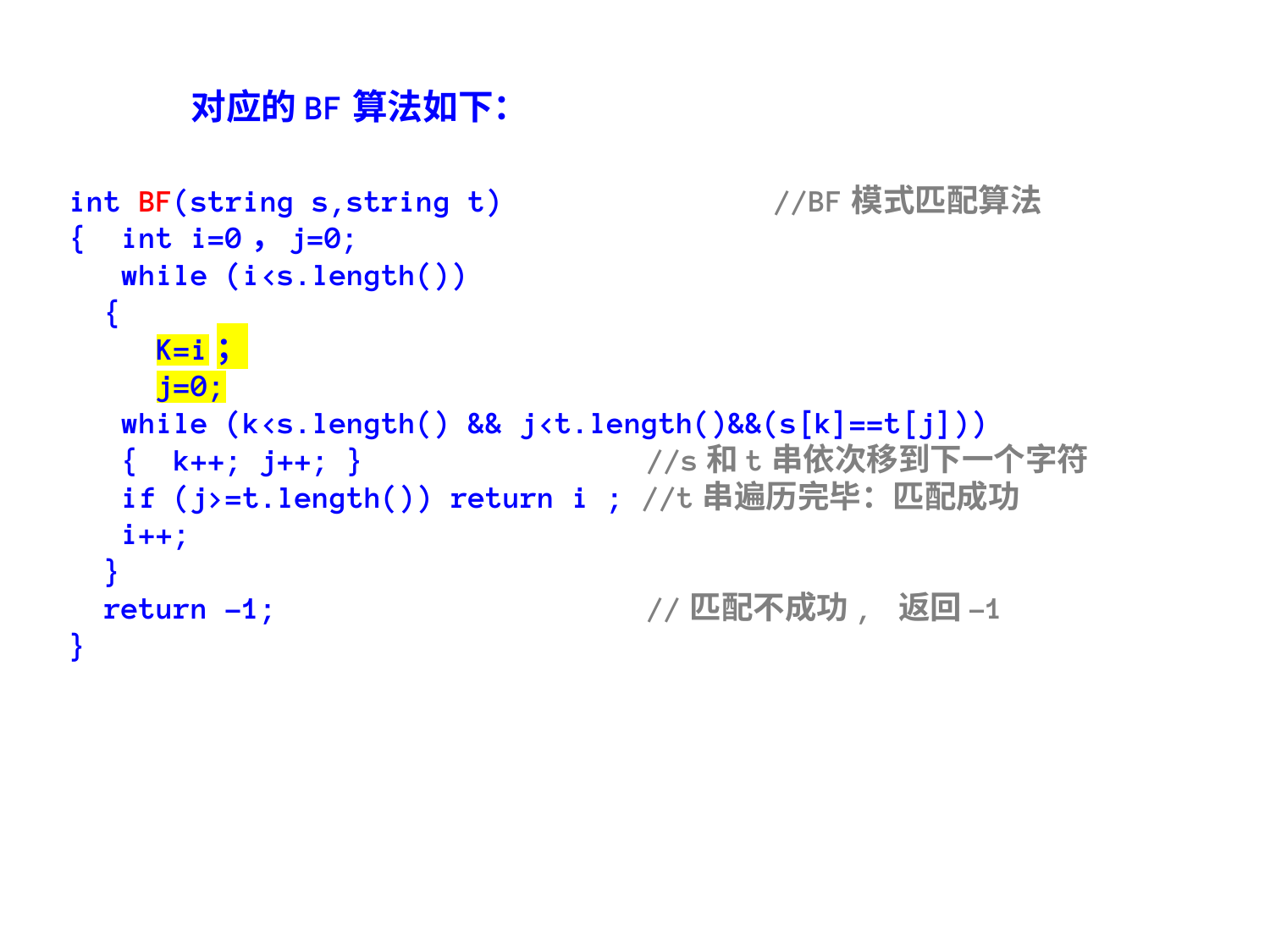

对应的BF算法如下：
int BF(string s,string t)		    //BF模式匹配算法
{  int i=0，j=0;
   while (i<s.length())
  {
     K=i；
     j=0;
   while (k<s.length() && j<t.length()&&(s[k]==t[j]))
   {  k++; j++; }		    //s和t串依次移到下一个字符
   if (j>=t.length()) return i ; //t串遍历完毕：匹配成功
   i++;
  }
  return -1;			    //匹配不成功, 返回-1
}